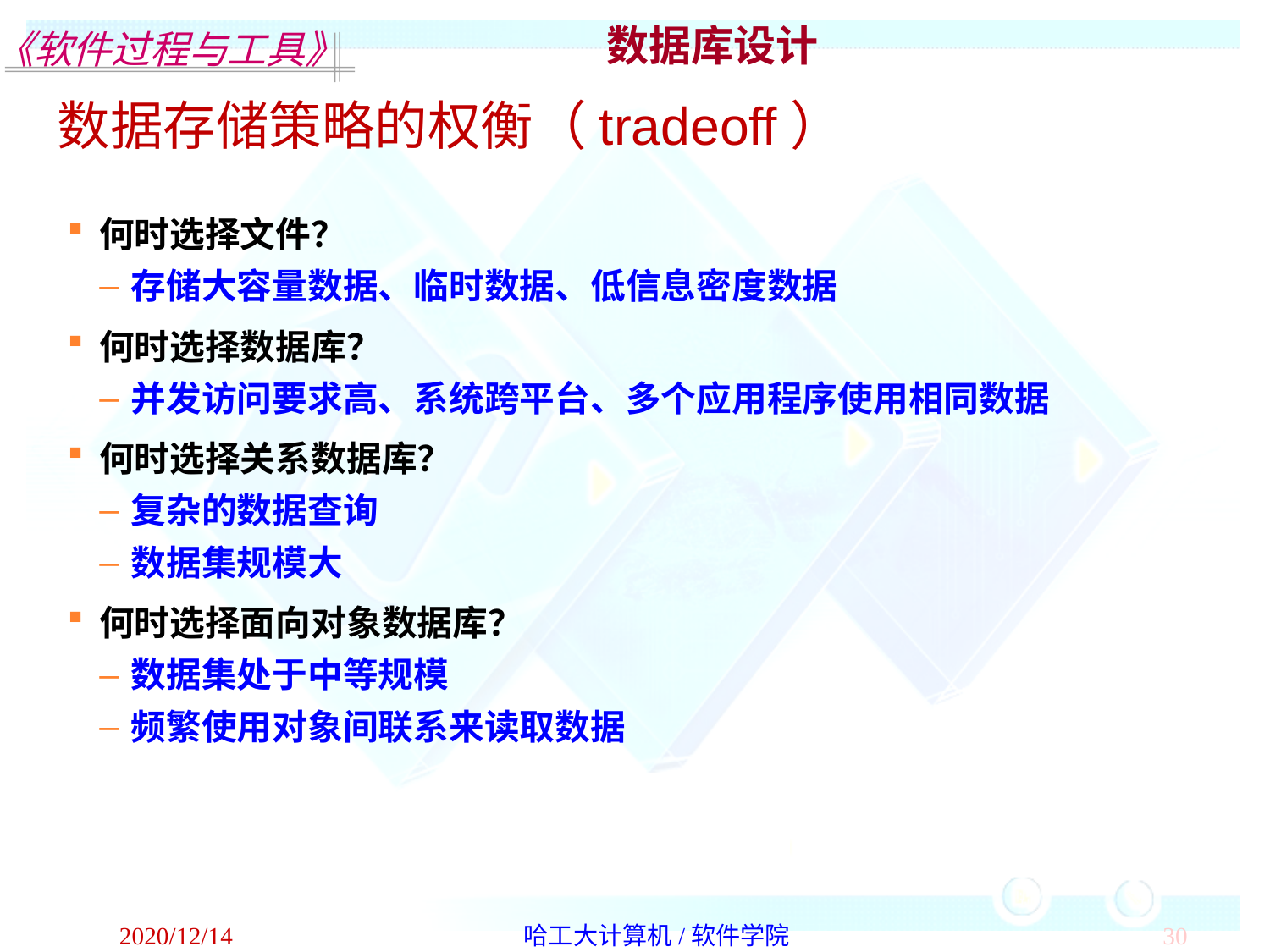

数据库设计
数据存储策略的权衡（tradeoff）
何时选择文件？
存储大容量数据、临时数据、低信息密度数据
何时选择数据库？
并发访问要求高、系统跨平台、多个应用程序使用相同数据
何时选择关系数据库？
复杂的数据查询
数据集规模大
何时选择面向对象数据库？
数据集处于中等规模
频繁使用对象间联系来读取数据